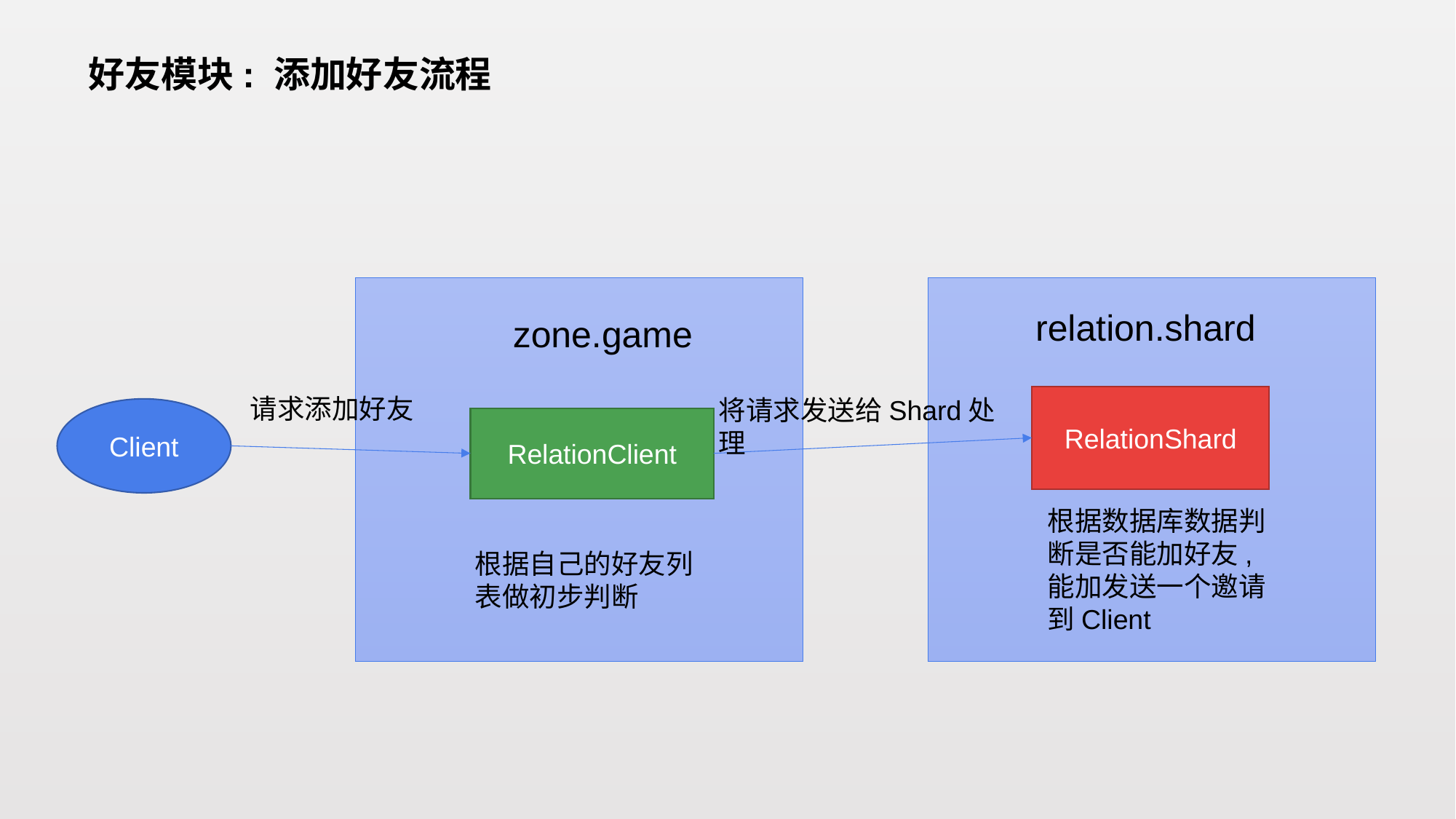

# 好友模块: 添加好友流程

relation.shard
zone.game
请求添加好友
RelationShard
将请求发送给Shard处理
Client
RelationClient
根据数据库数据判断是否能加好友, 能加发送一个邀请到Client
根据自己的好友列表做初步判断